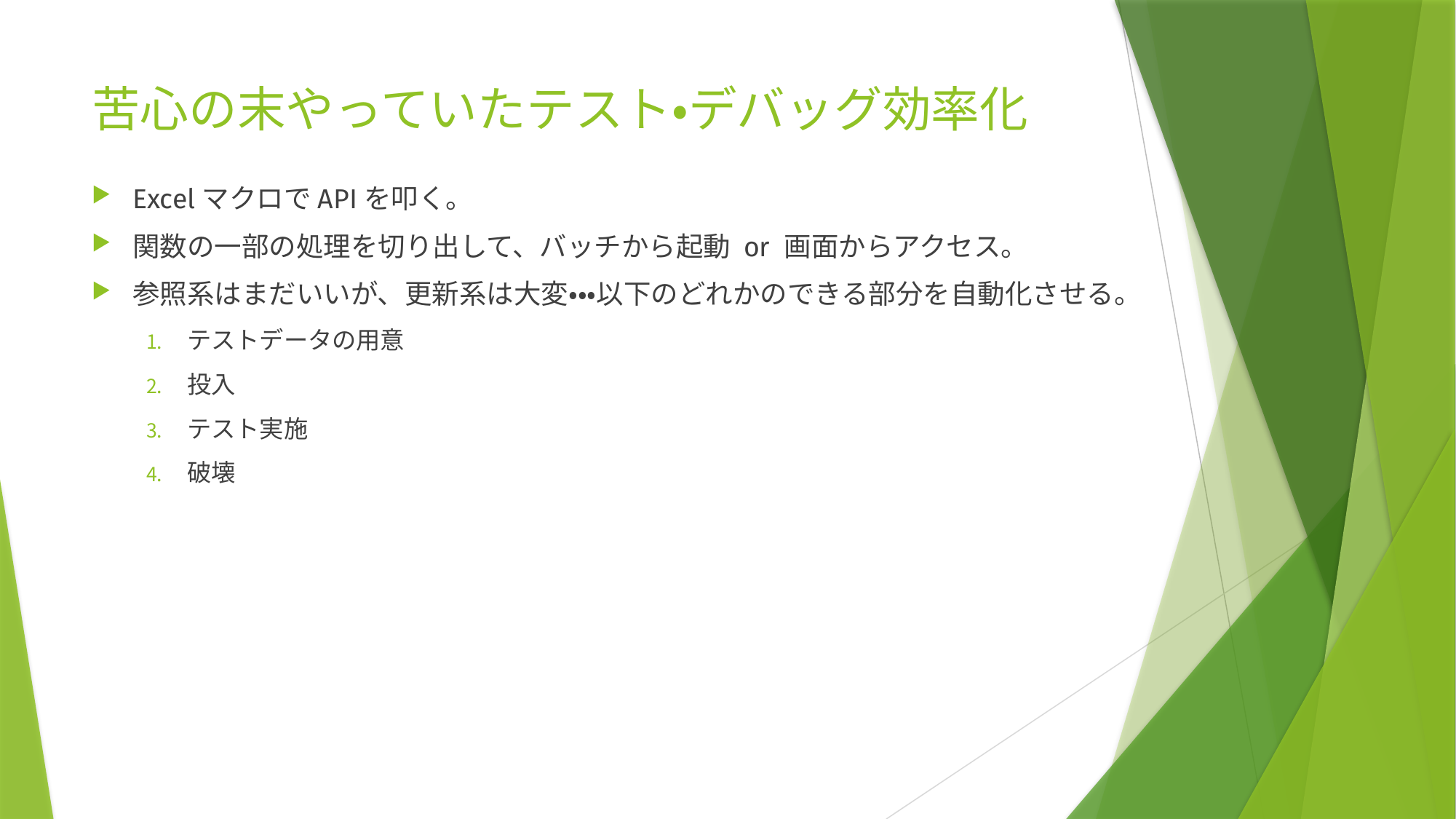

# 苦心の末やっていたテスト・デバッグ効率化
ExcelマクロでAPIを叩く。
関数の一部の処理を切り出して、バッチから起動 or 画面からアクセス。
参照系はまだいいが、更新系は大変・・・以下のどれかのできる部分を自動化させる。
テストデータの用意
投入
テスト実施
破壊